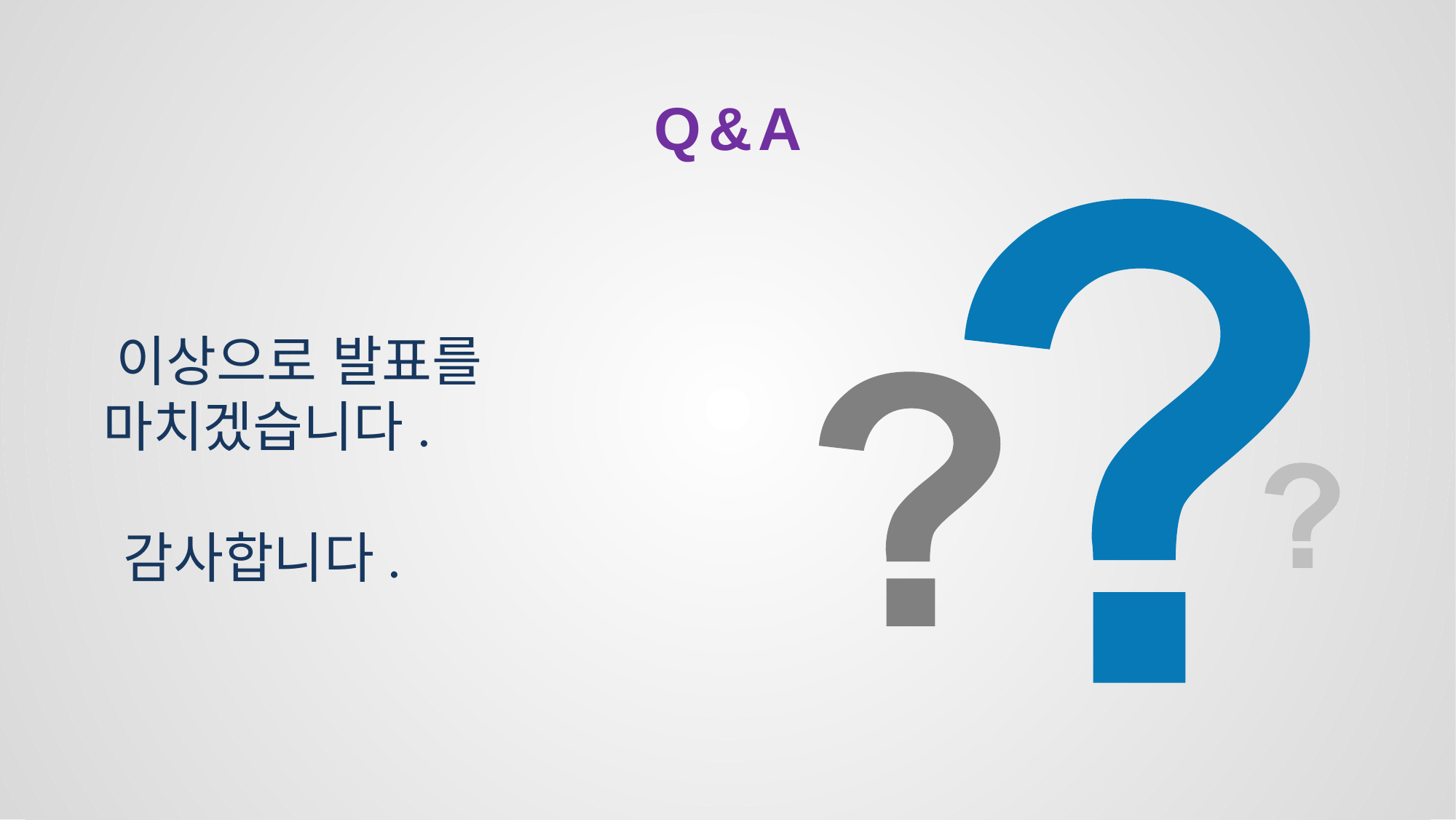

Q & A

      이상으로 발표를
      마치겠습니다.
        감사합니다.